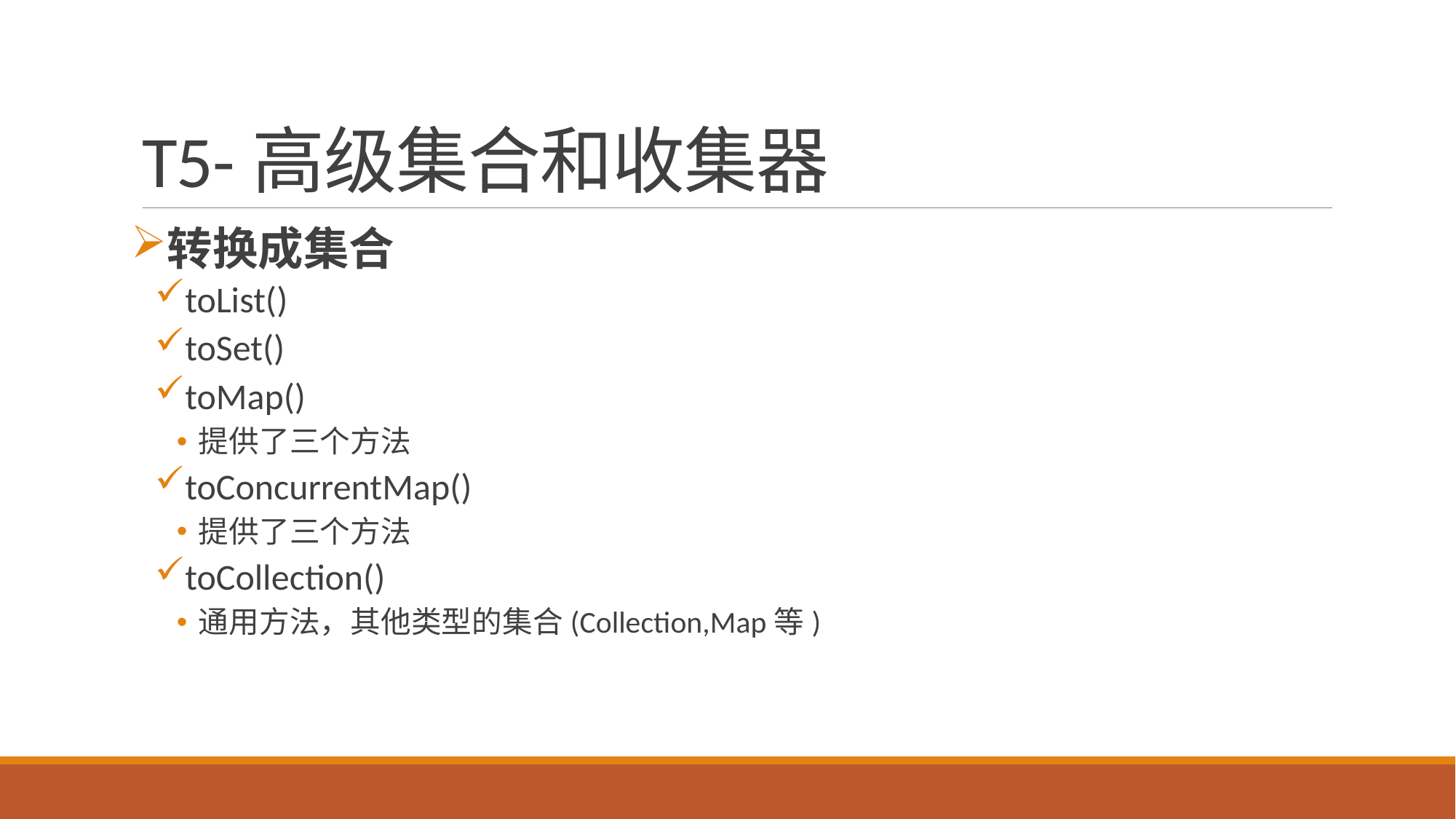

# T5-高级集合和收集器
转换成集合
toList()
toSet()
toMap()
提供了三个方法
toConcurrentMap()
提供了三个方法
toCollection()
通用方法，其他类型的集合(Collection,Map等)